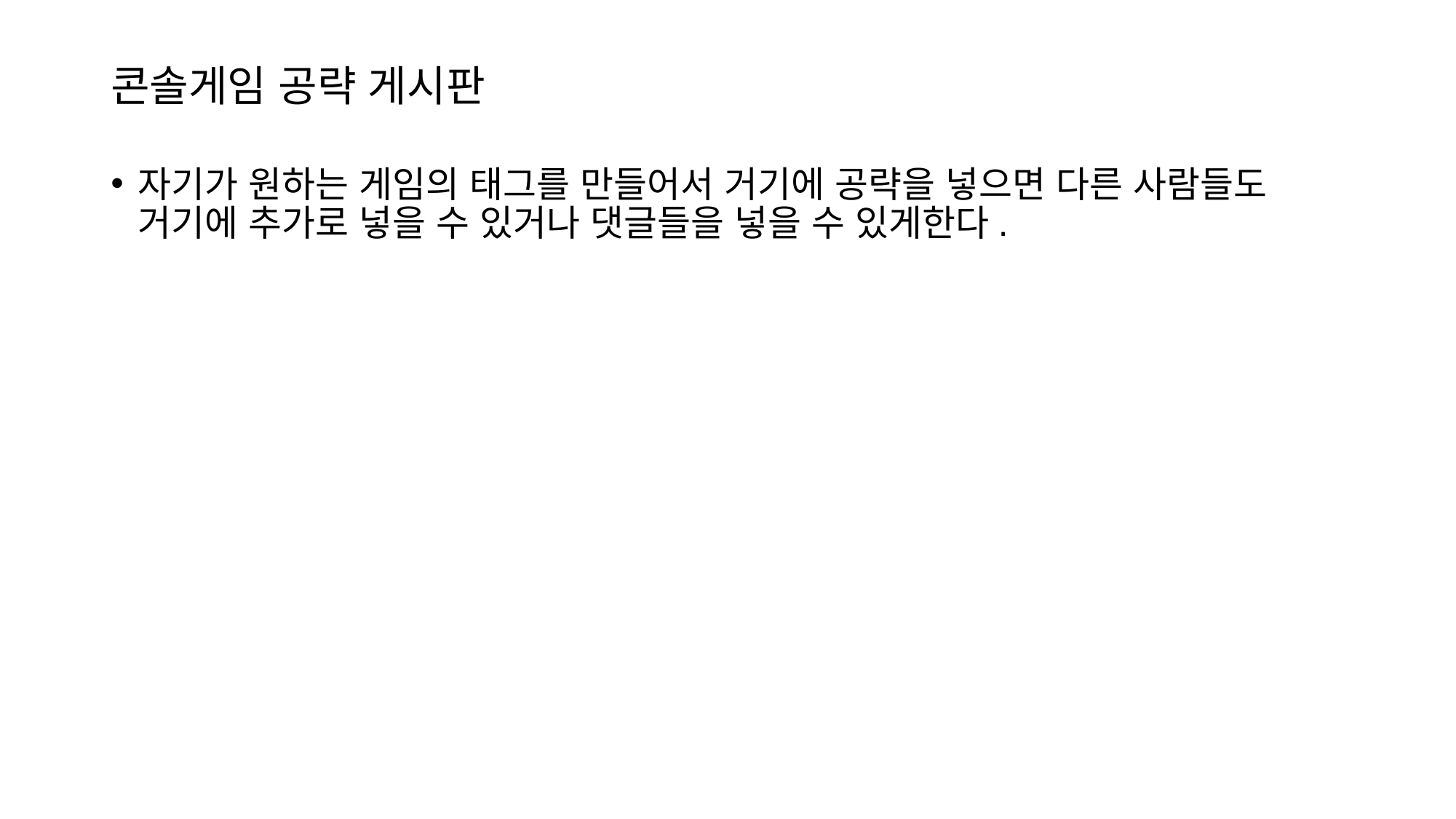

# 콘솔게임 공략 게시판
자기가 원하는 게임의 태그를 만들어서 거기에 공략을 넣으면 다른 사람들도 거기에 추가로 넣을 수 있거나 댓글들을 넣을 수 있게한다.